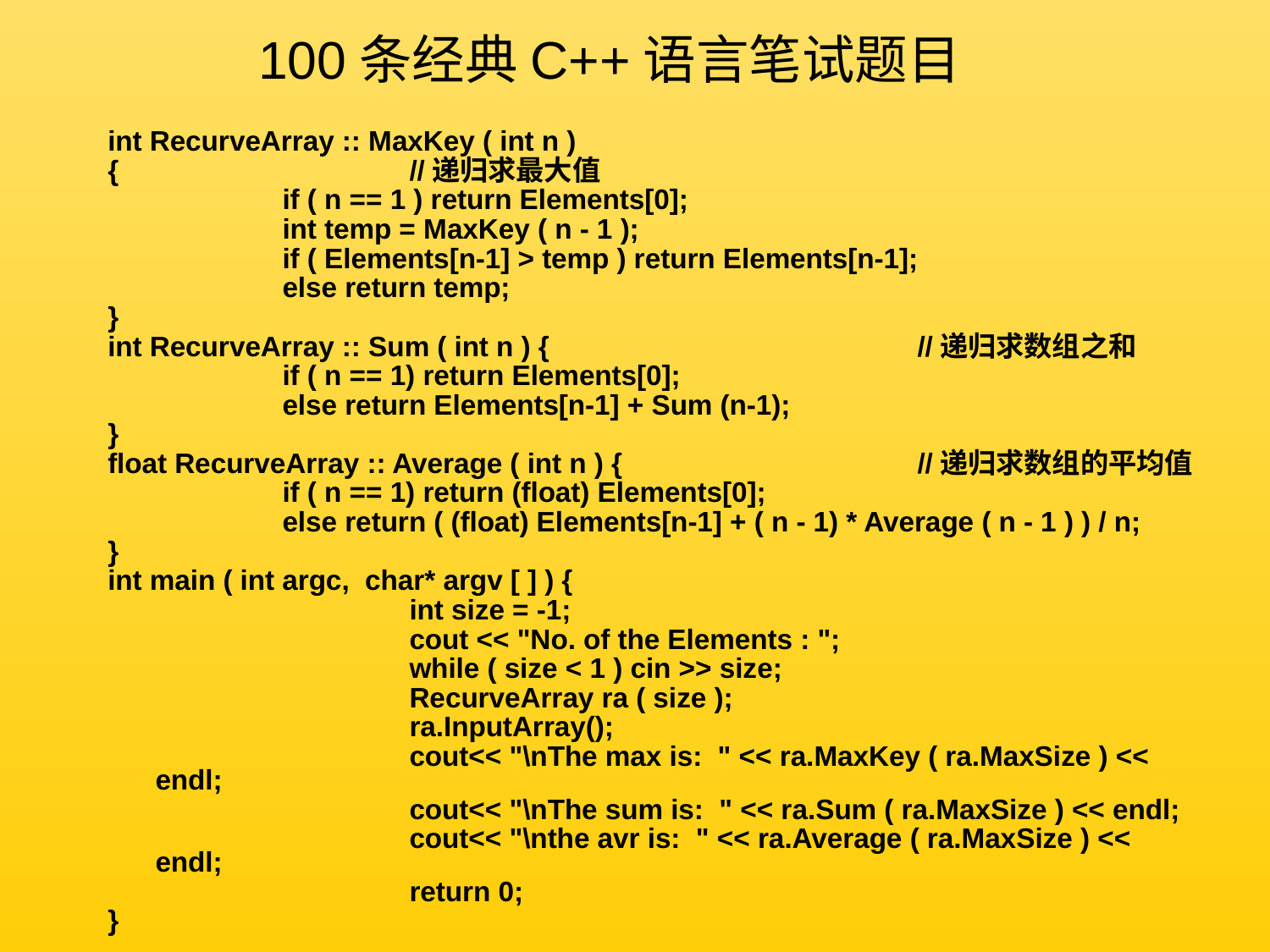

100条经典C++语言笔试题目
int RecurveArray :: MaxKey ( int n )
{			//递归求最大值
		if ( n == 1 ) return Elements[0];
		int temp = MaxKey ( n - 1 );
		if ( Elements[n-1] > temp ) return Elements[n-1];
		else return temp;
}
int RecurveArray :: Sum ( int n ) {			//递归求数组之和
		if ( n == 1) return Elements[0];
		else return Elements[n-1] + Sum (n-1);
}
float RecurveArray :: Average ( int n ) {			//递归求数组的平均值
		if ( n == 1) return (float) Elements[0];
		else return ( (float) Elements[n-1] + ( n - 1) * Average ( n - 1 ) ) / n;
}
int main ( int argc,  char* argv [ ] ) {
			int size = -1;
			cout << "No. of the Elements : ";
			while ( size < 1 ) cin >> size;
			RecurveArray ra ( size );
			ra.InputArray();
			cout<< "\nThe max is:  " << ra.MaxKey ( ra.MaxSize ) << endl;
			cout<< "\nThe sum is:  " << ra.Sum ( ra.MaxSize ) << endl;
			cout<< "\nthe avr is:  " << ra.Average ( ra.MaxSize ) << endl;
			return 0;
}